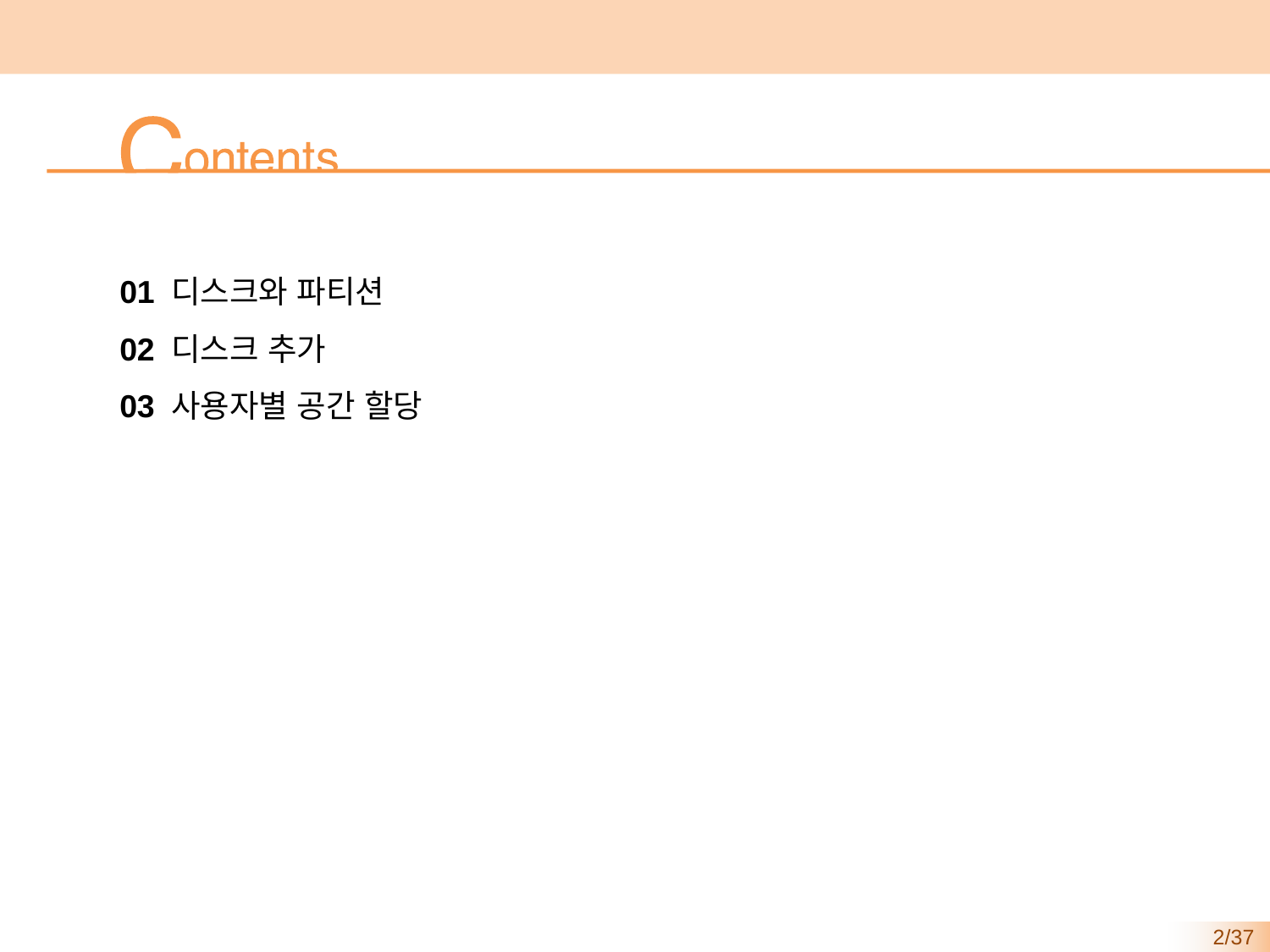

01 디스크와 파티션
02 디스크 추가
03 사용자별 공간 할당